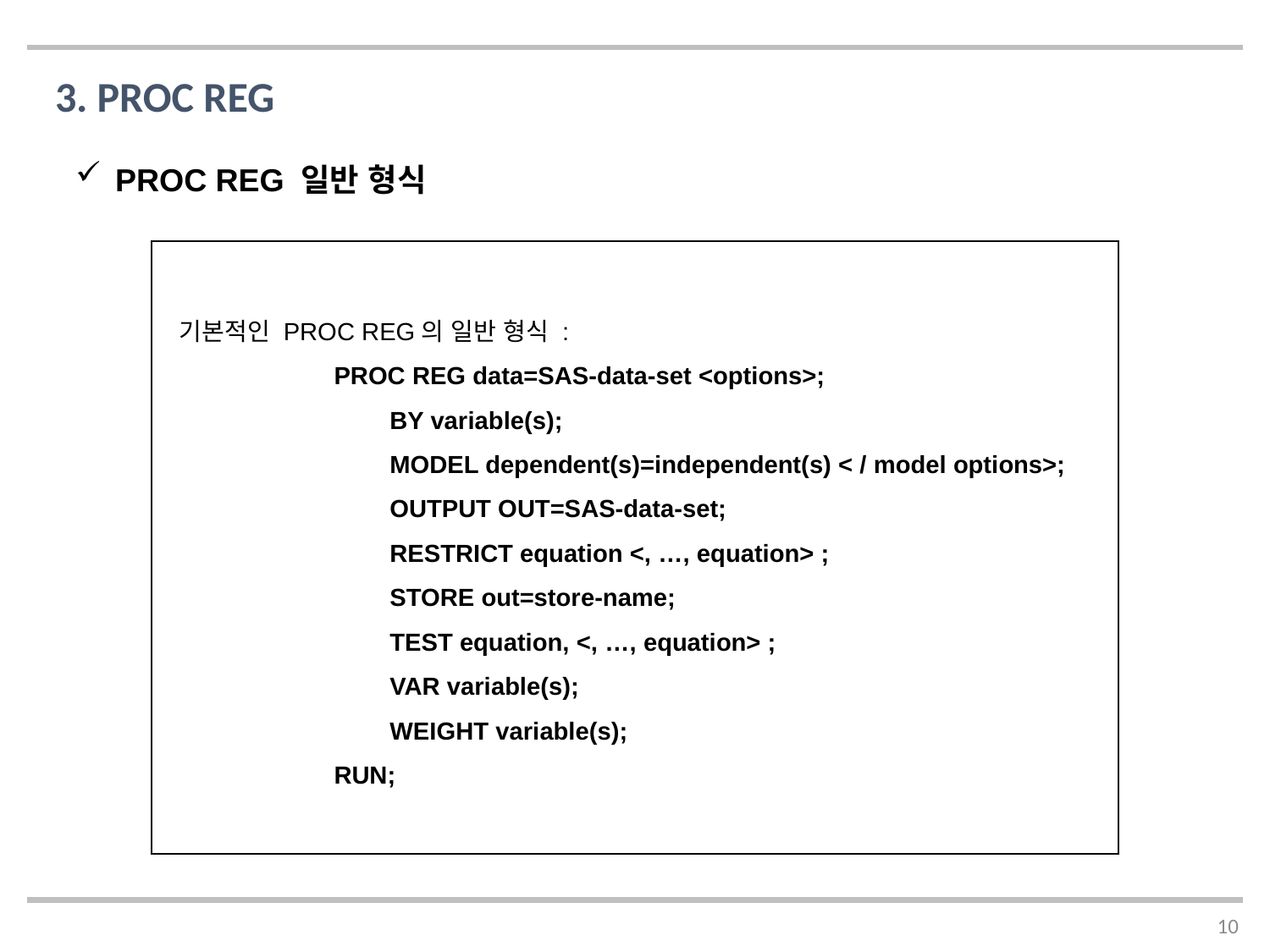

3. PROC REG
PROC REG 일반 형식

기본적인 PROC REG의 일반 형식 :
	    PROC REG data=SAS-data-set <options>;
	            BY variable(s);
	            MODEL dependent(s)=independent(s) < / model options>;
	            OUTPUT OUT=SAS-data-set;
	            RESTRICT equation <, …, equation> ;
	            STORE out=store-name;
	            TEST equation, <, …, equation> ;
	            VAR variable(s);
	            WEIGHT variable(s);
	    RUN;